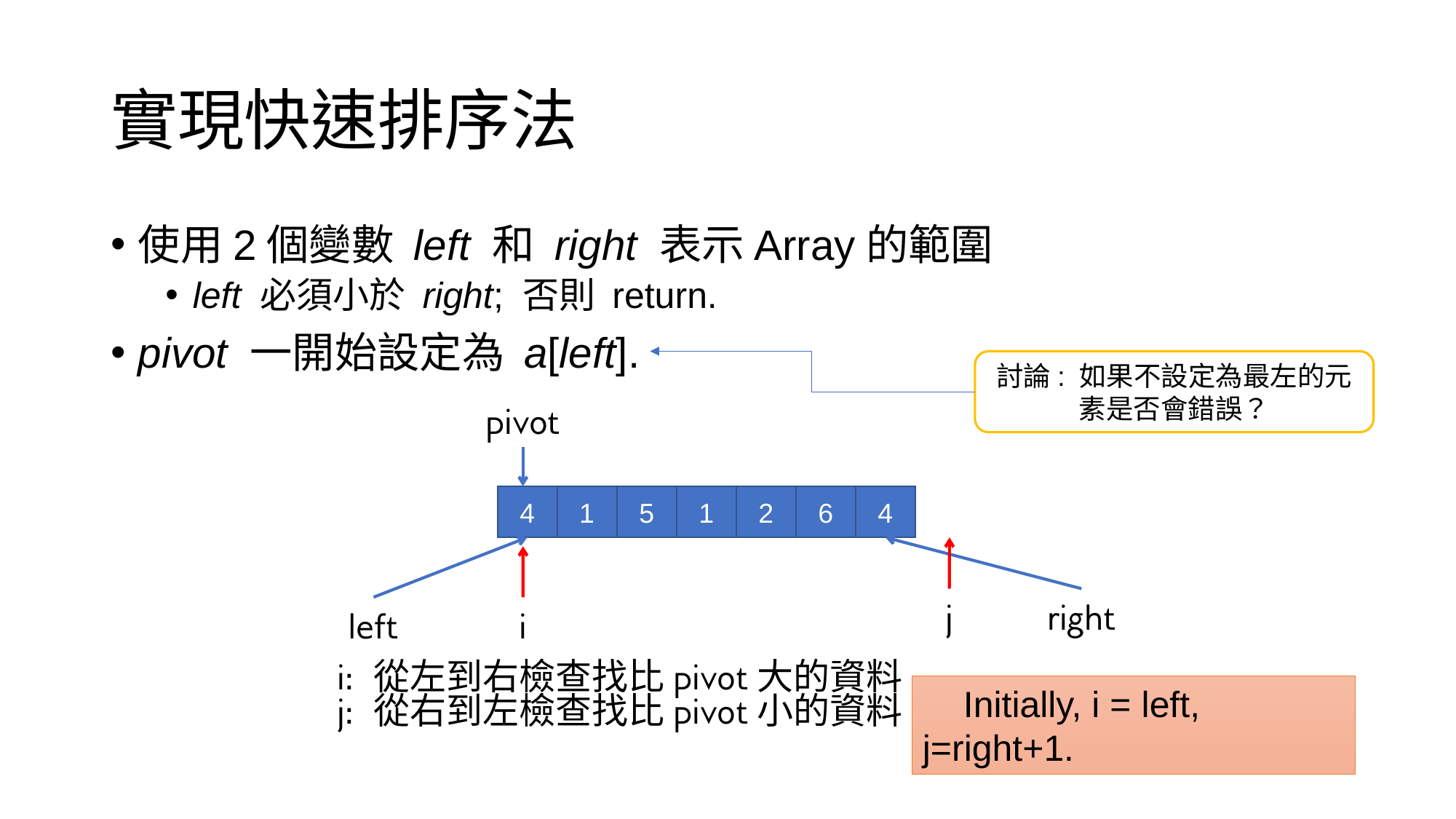

# 實現快速排序法
使用2個變數 left 和 right 表示Array的範圍
left 必須小於 right; 否則 return.
pivot 一開始設定為 a[left].
討論: 如果不設定為最左的元素是否會錯誤？
pivot
4
1
5
1
2
6
4
j
right
i
left
i: 從左到右檢查找比pivot大的資料
    Initially, i = left, j=right+1.
j: 從右到左檢查找比pivot小的資料